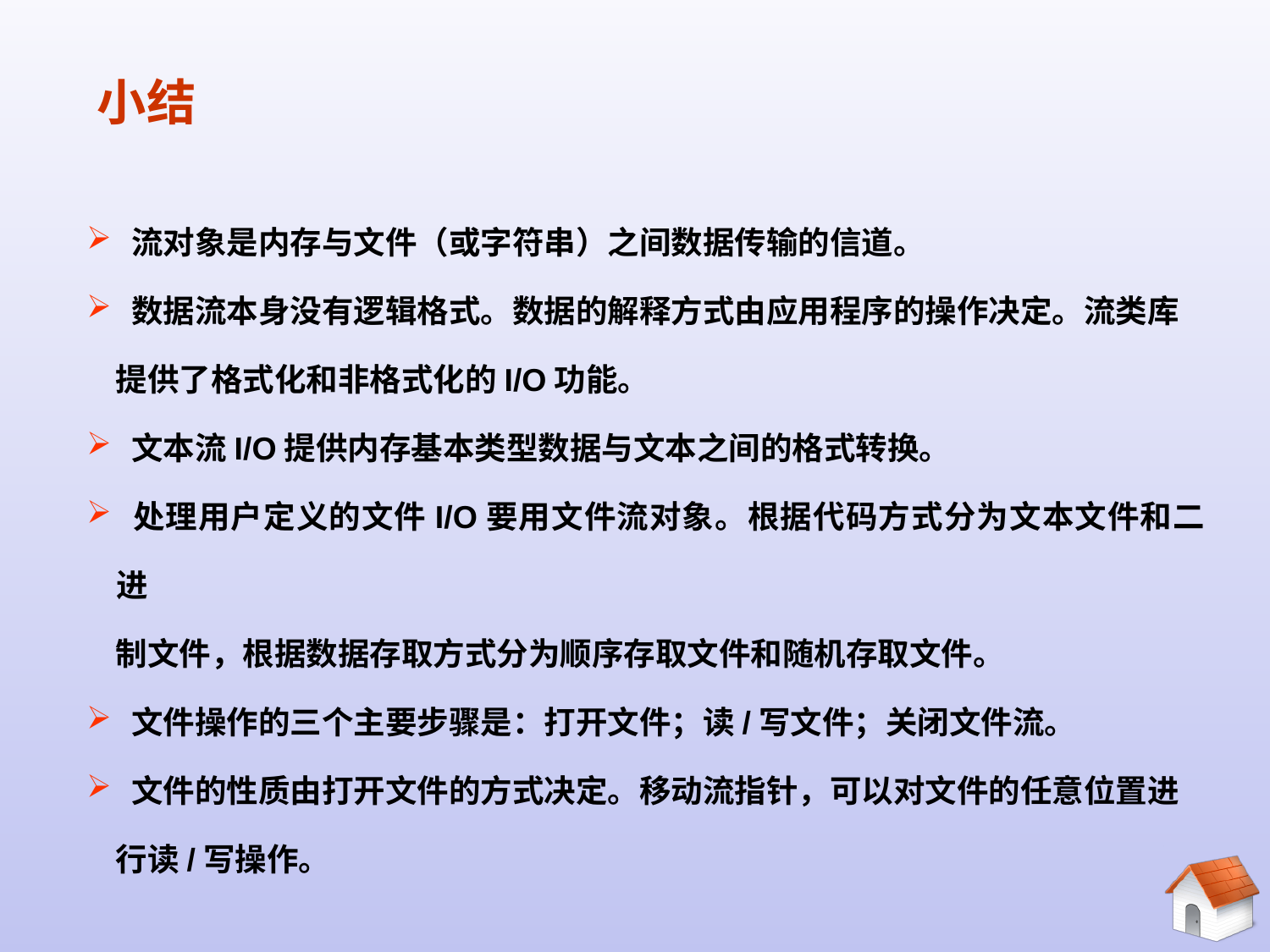

# 小结
 流对象是内存与文件（或字符串）之间数据传输的信道。
 数据流本身没有逻辑格式。数据的解释方式由应用程序的操作决定。流类库
   提供了格式化和非格式化的I/O功能。
 文本流I/O提供内存基本类型数据与文本之间的格式转换。
 处理用户定义的文件I/O要用文件流对象。根据代码方式分为文本文件和二进
   制文件，根据数据存取方式分为顺序存取文件和随机存取文件。
 文件操作的三个主要步骤是：打开文件；读/写文件；关闭文件流。
 文件的性质由打开文件的方式决定。移动流指针，可以对文件的任意位置进
   行读/写操作。